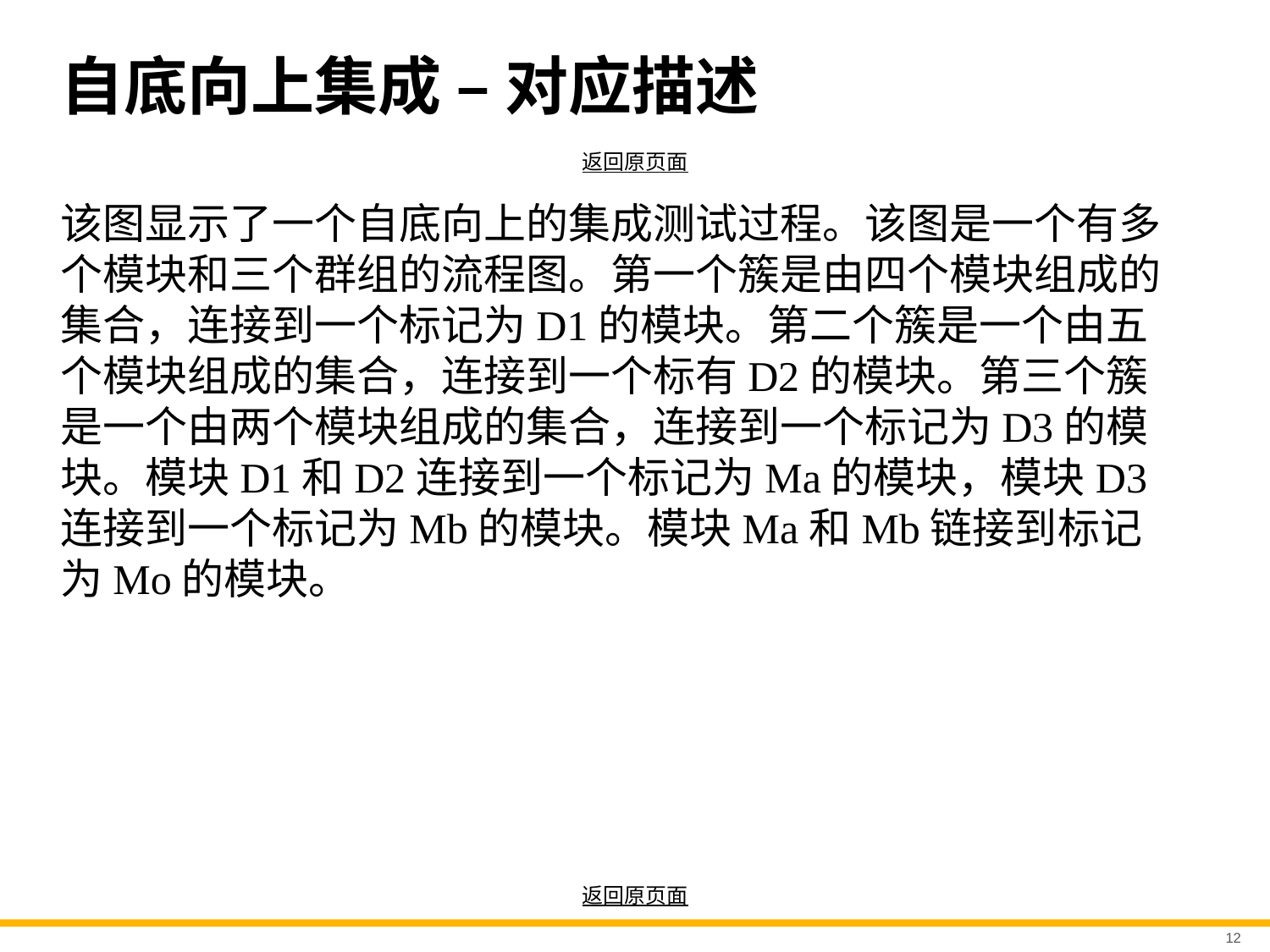

# 自底向上集成 – 对应描述
返回原页面
该图显示了一个自底向上的集成测试过程。该图是一个有多个模块和三个群组的流程图。第一个簇是由四个模块组成的集合，连接到一个标记为D1的模块。第二个簇是一个由五个模块组成的集合，连接到一个标有D2的模块。第三个簇是一个由两个模块组成的集合，连接到一个标记为D3的模块。模块D1和D2连接到一个标记为Ma的模块，模块D3连接到一个标记为Mb的模块。模块Ma和Mb链接到标记为Mo的模块。

返回原页面
12